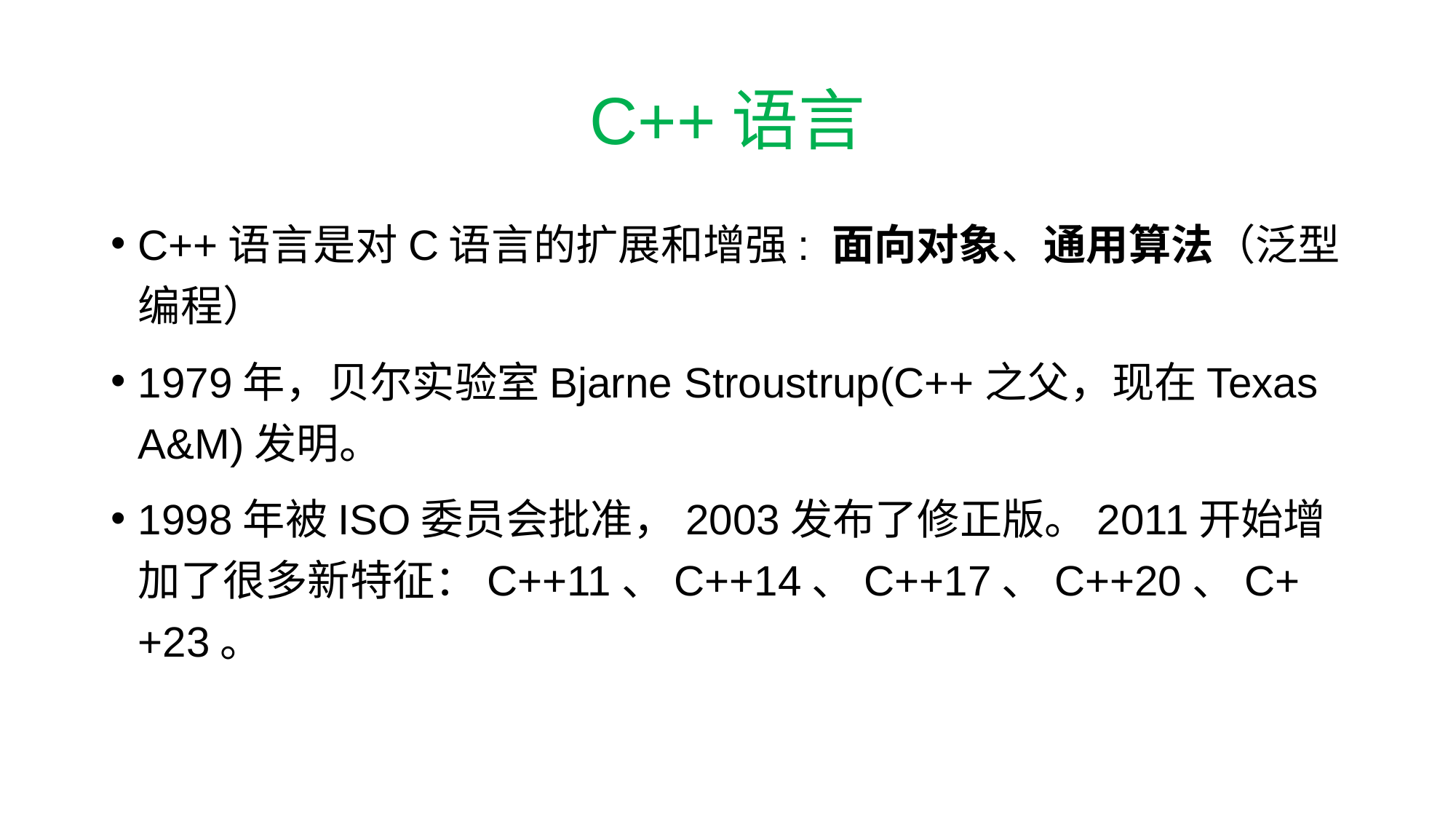

# C++语言
C++语言是对C语言的扩展和增强: 面向对象、通用算法（泛型编程）
1979年，贝尔实验室Bjarne Stroustrup(C++之父，现在Texas A&M)发明。
1998年被ISO委员会批准，2003发布了修正版。2011开始增加了很多新特征：C++11、C++14、C++17、C++20、C++23。